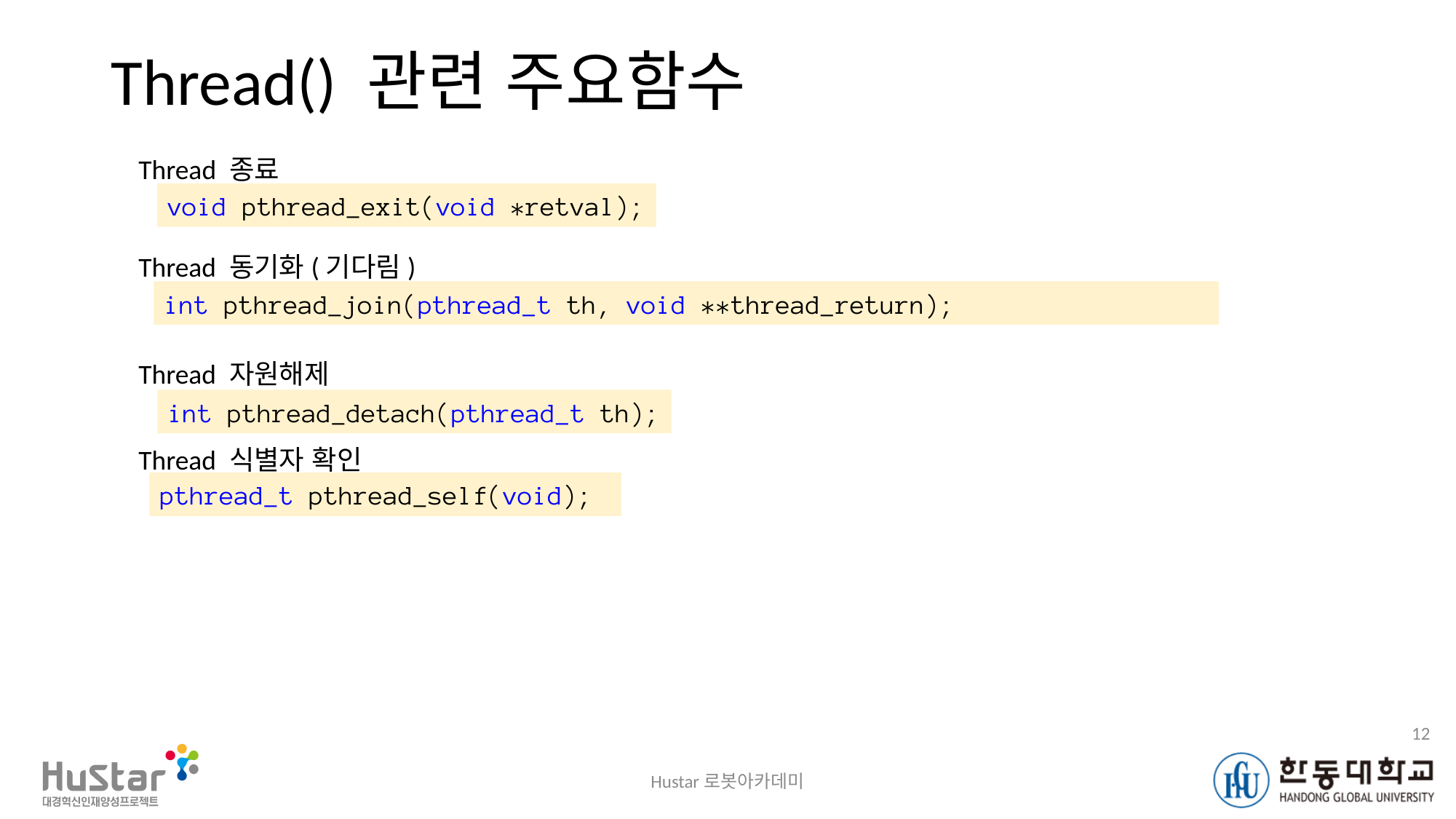

# Thread() 관련 주요함수

Thread 종료
void pthread_exit(void *retval);
Thread 동기화(기다림)
int pthread_join(pthread_t th, void **thread_return);
Thread 자원해제
int pthread_detach(pthread_t th);
Thread 식별자 확인
pthread_t pthread_self(void);
12
Hustar로봇아카데미